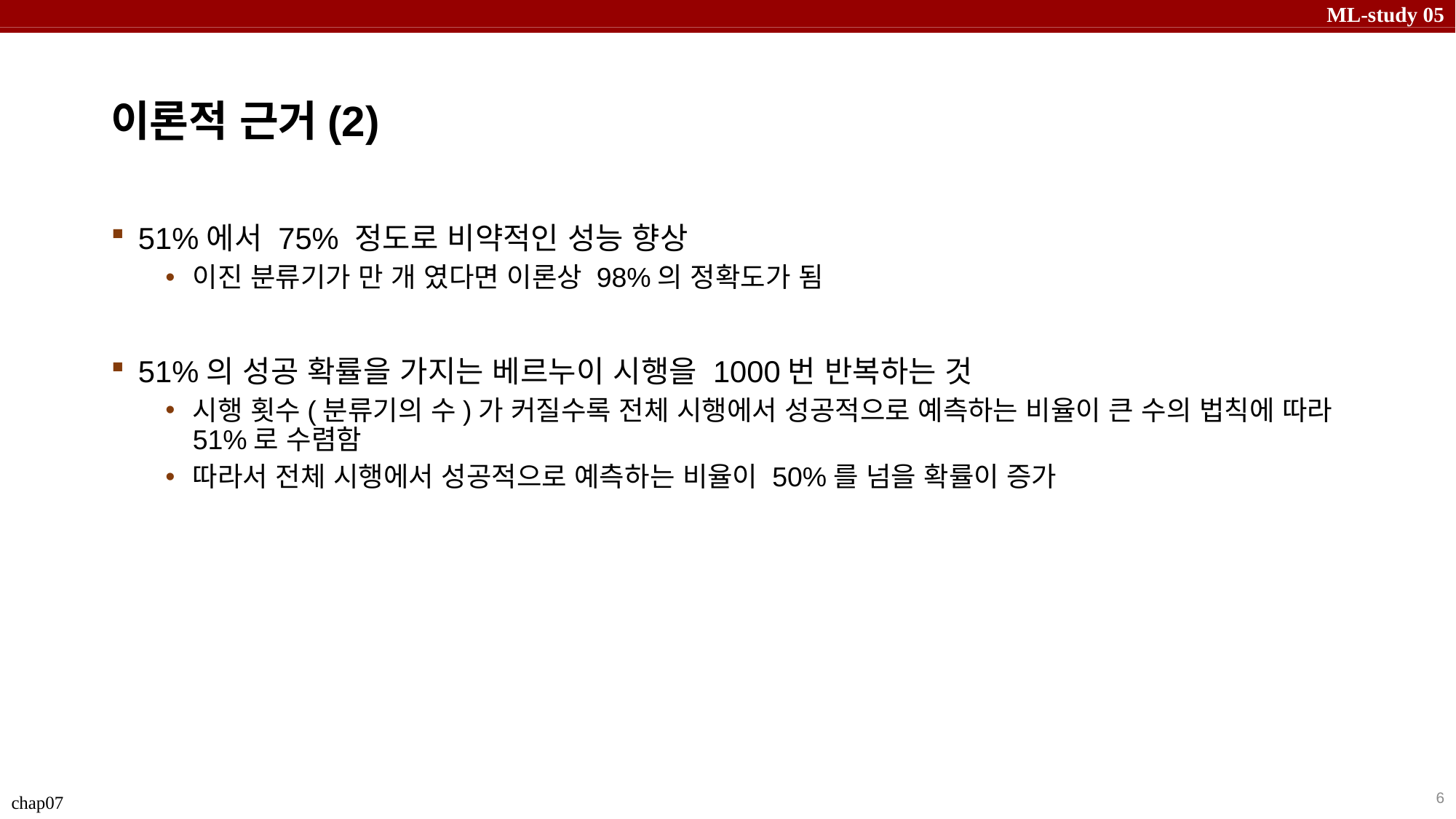

# 이론적 근거(2)
51%에서 75% 정도로 비약적인 성능 향상
이진 분류기가 만 개 였다면 이론상 98%의 정확도가 됨

51%의 성공 확률을 가지는 베르누이 시행을 1000번 반복하는 것
시행 횟수(분류기의 수)가 커질수록 전체 시행에서 성공적으로 예측하는 비율이 큰 수의 법칙에 따라 51%로 수렴함
따라서 전체 시행에서 성공적으로 예측하는 비율이 50%를 넘을 확률이 증가
6